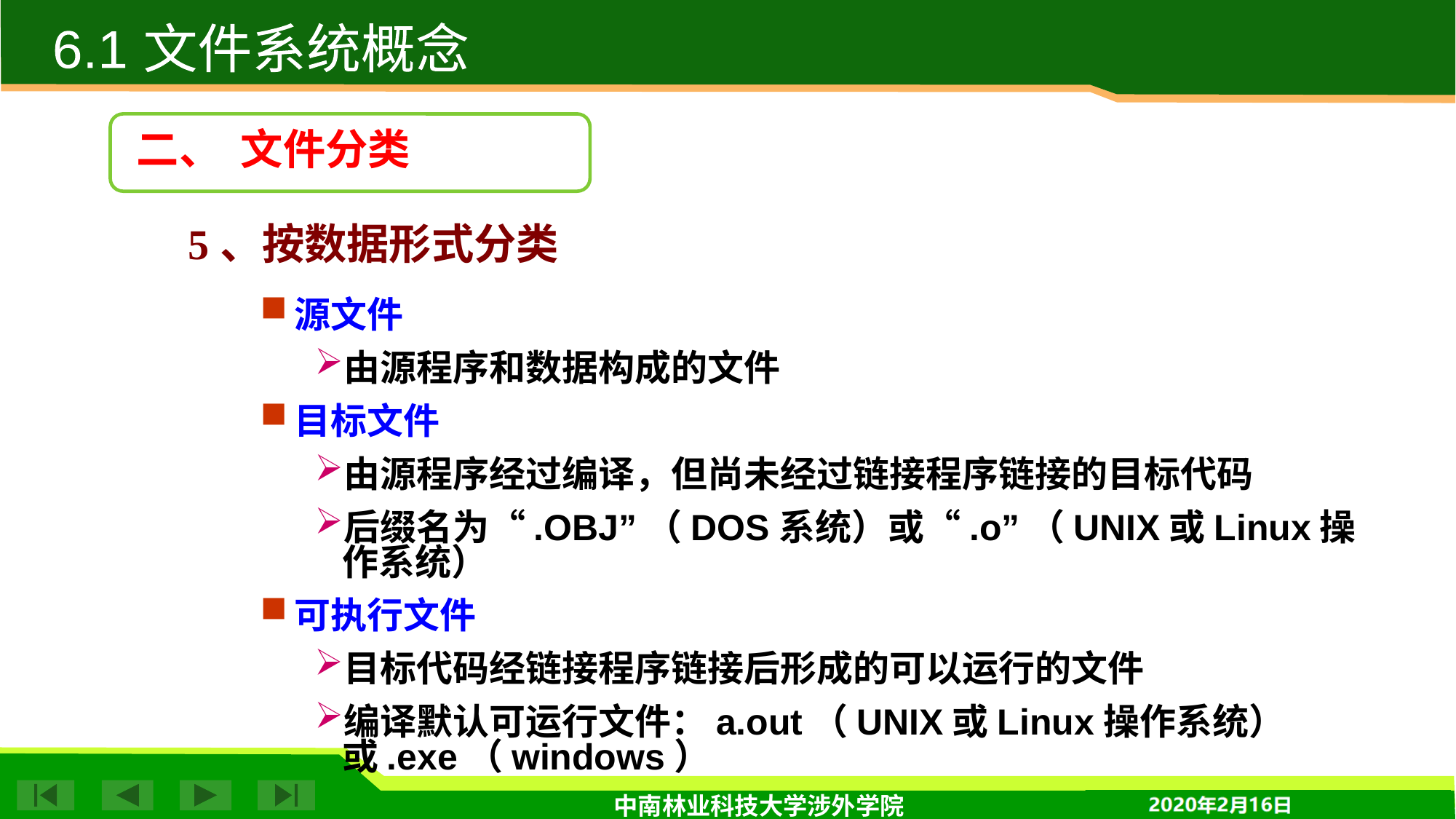

6.1 文件系统概念

二、  文件分类
5、按数据形式分类
源文件
由源程序和数据构成的文件
目标文件
由源程序经过编译，但尚未经过链接程序链接的目标代码
后缀名为“.OBJ”（DOS系统）或“.o”（UNIX或Linux操作系统）
可执行文件
目标代码经链接程序链接后形成的可以运行的文件
编译默认可运行文件：a.out（UNIX或Linux操作系统）或.exe（windows）